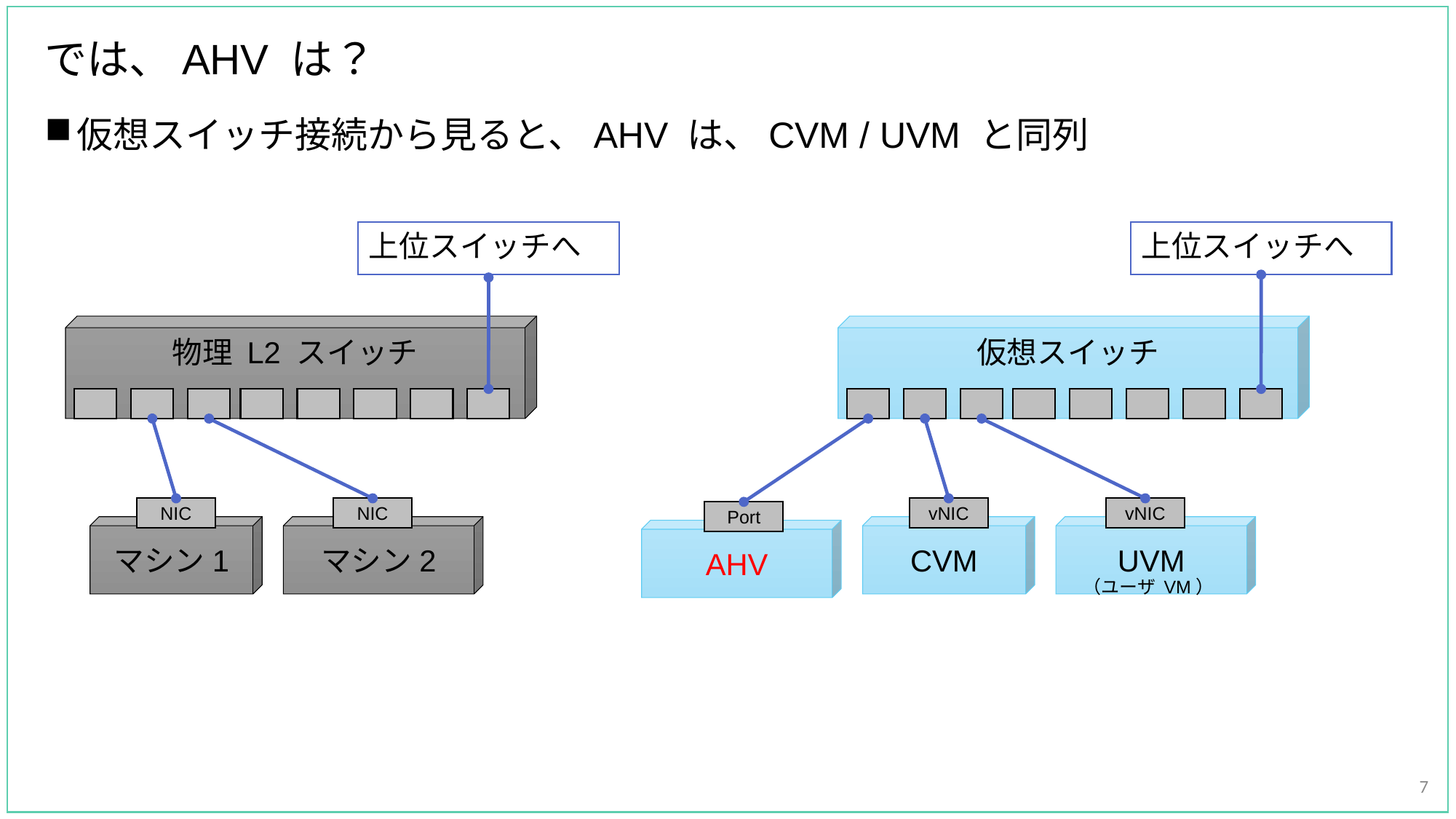

# では、AHV は？
仮想スイッチ接続から見ると、AHV は、CVM / UVM と同列
上位スイッチへ
上位スイッチへ
物理 L2 スイッチ
仮想スイッチ

NIC
NIC
vNIC
vNIC
Port
マシン1
マシン2
CVM
UVM
AHV
（ユーザ VM）
7